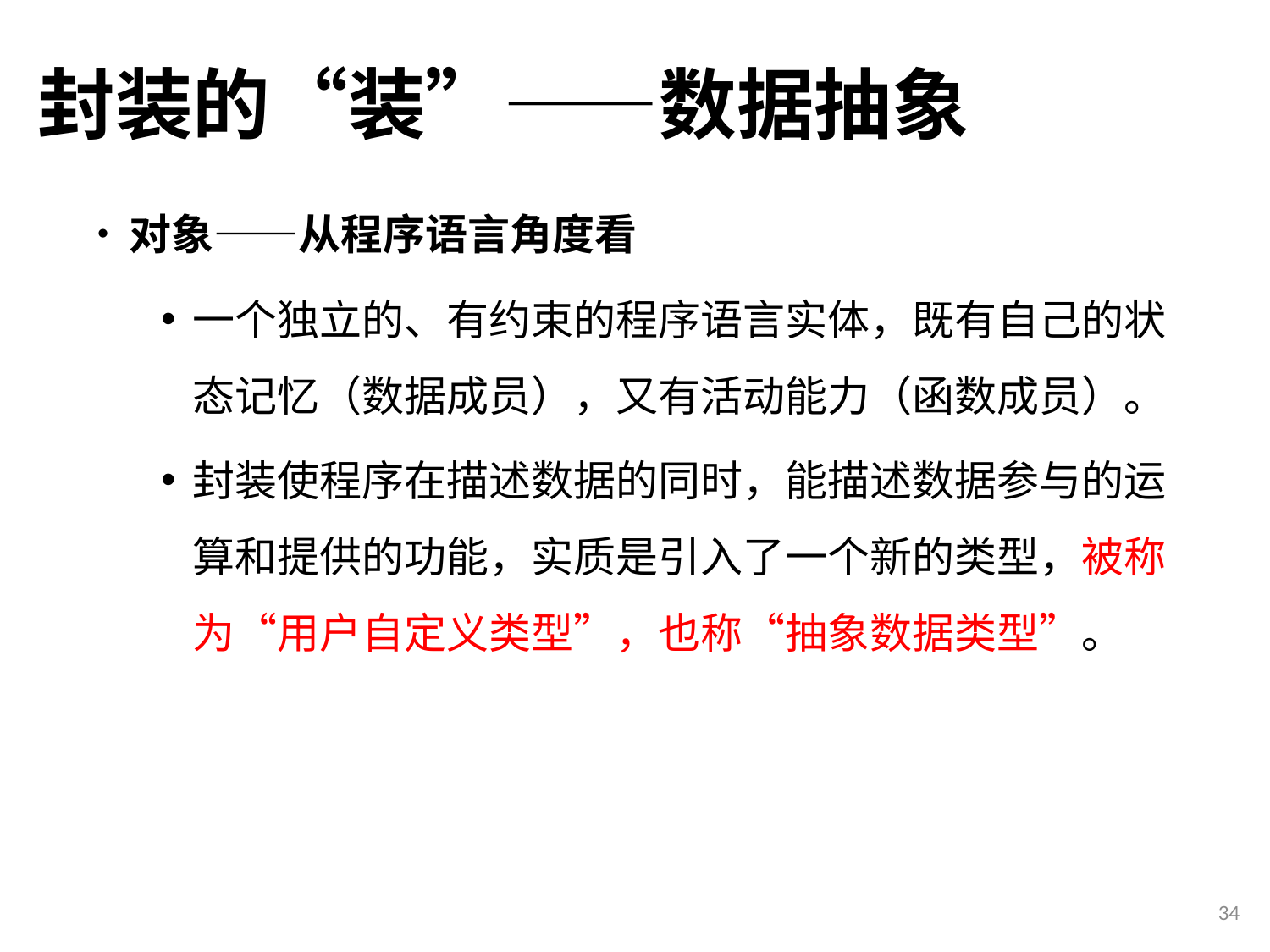

# 封装的“装”——数据抽象
对象——从程序语言角度看
一个独立的、有约束的程序语言实体，既有自己的状态记忆（数据成员），又有活动能力（函数成员）。
封装使程序在描述数据的同时，能描述数据参与的运算和提供的功能，实质是引入了一个新的类型，被称为“用户自定义类型”，也称“抽象数据类型”。
34